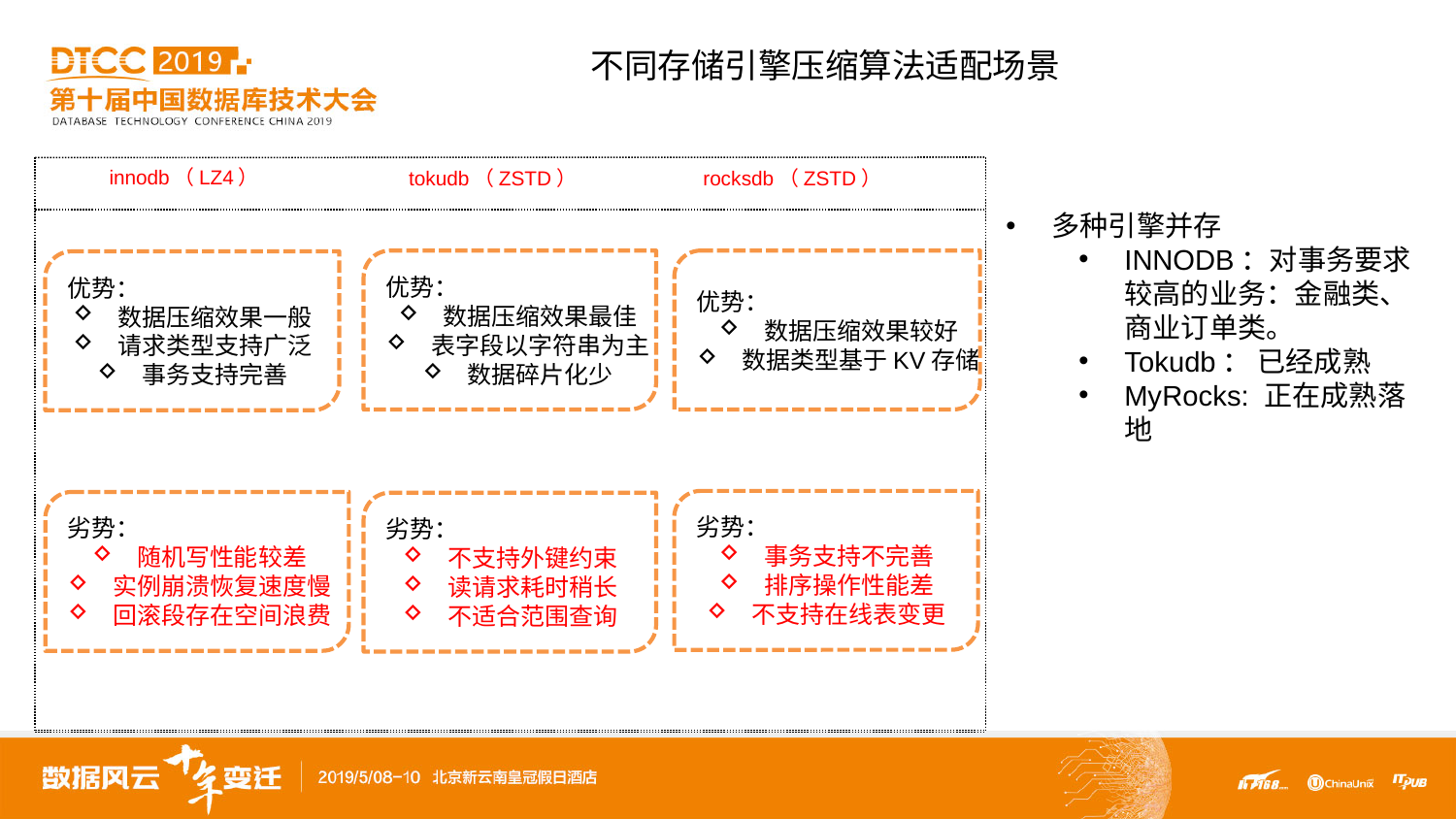

# 不同存储引擎压缩算法适配场景
innodb（LZ4）
tokudb（ZSTD）
rocksdb（ZSTD）
优势：
数据压缩效果最佳
表字段以字符串为主
数据碎片化少
优势：
数据压缩效果较好
数据类型基于KV存储
优势：
数据压缩效果一般
请求类型支持广泛
事务支持完善
劣势：
事务支持不完善
排序操作性能差
不支持在线表变更
劣势：
随机写性能较差
实例崩溃恢复速度慢
回滚段存在空间浪费
劣势：
不支持外键约束
读请求耗时稍长
不适合范围查询
多种引擎并存
INNODB：对事务要求较高的业务：金融类、商业订单类。
Tokudb： 已经成熟
MyRocks: 正在成熟落地